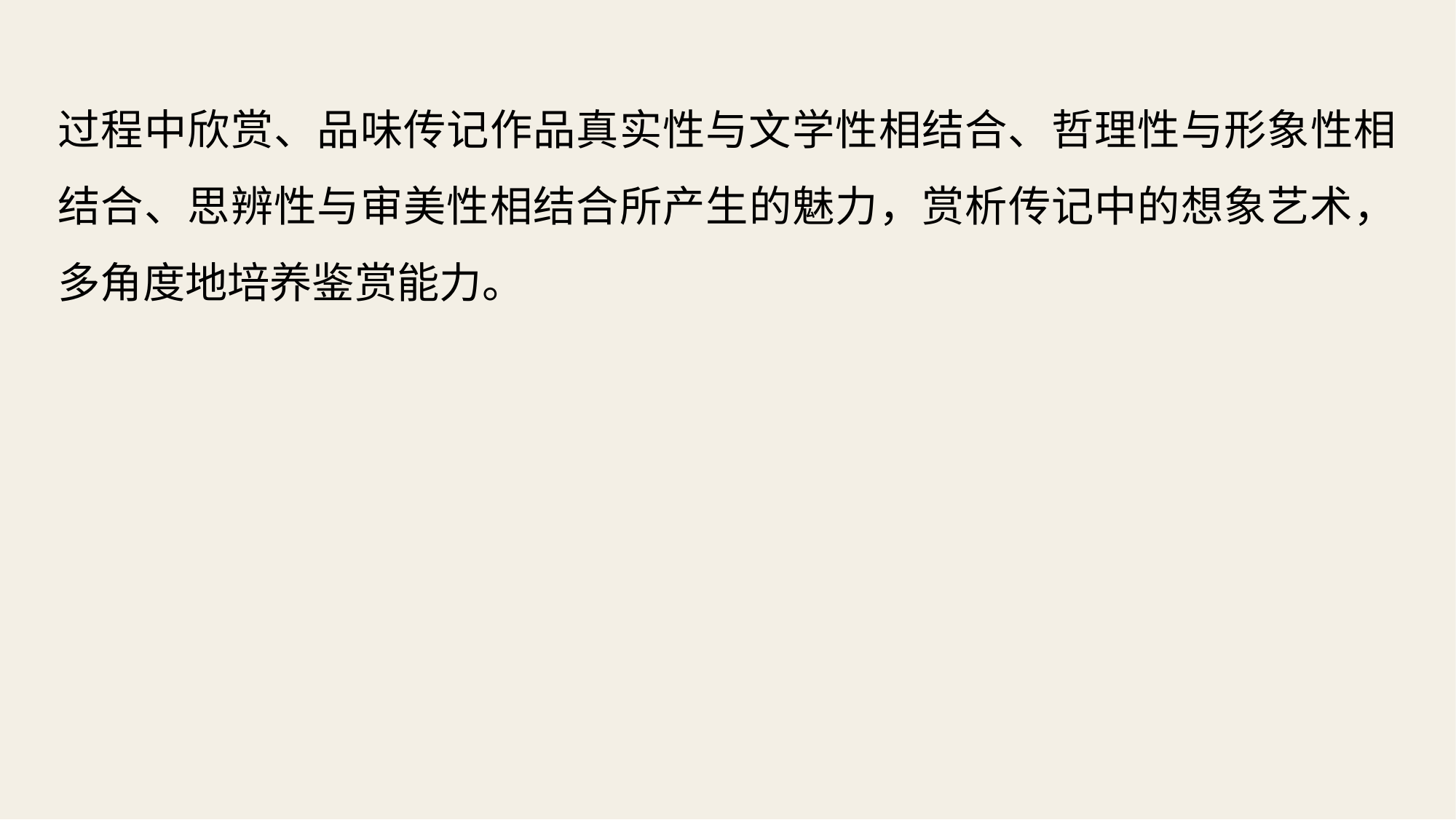

过程中欣赏、品味传记作品真实性与文学性相结合、哲理性与形象性相结合、思辨性与审美性相结合所产生的魅力，赏析传记中的想象艺术，多角度地培养鉴赏能力。